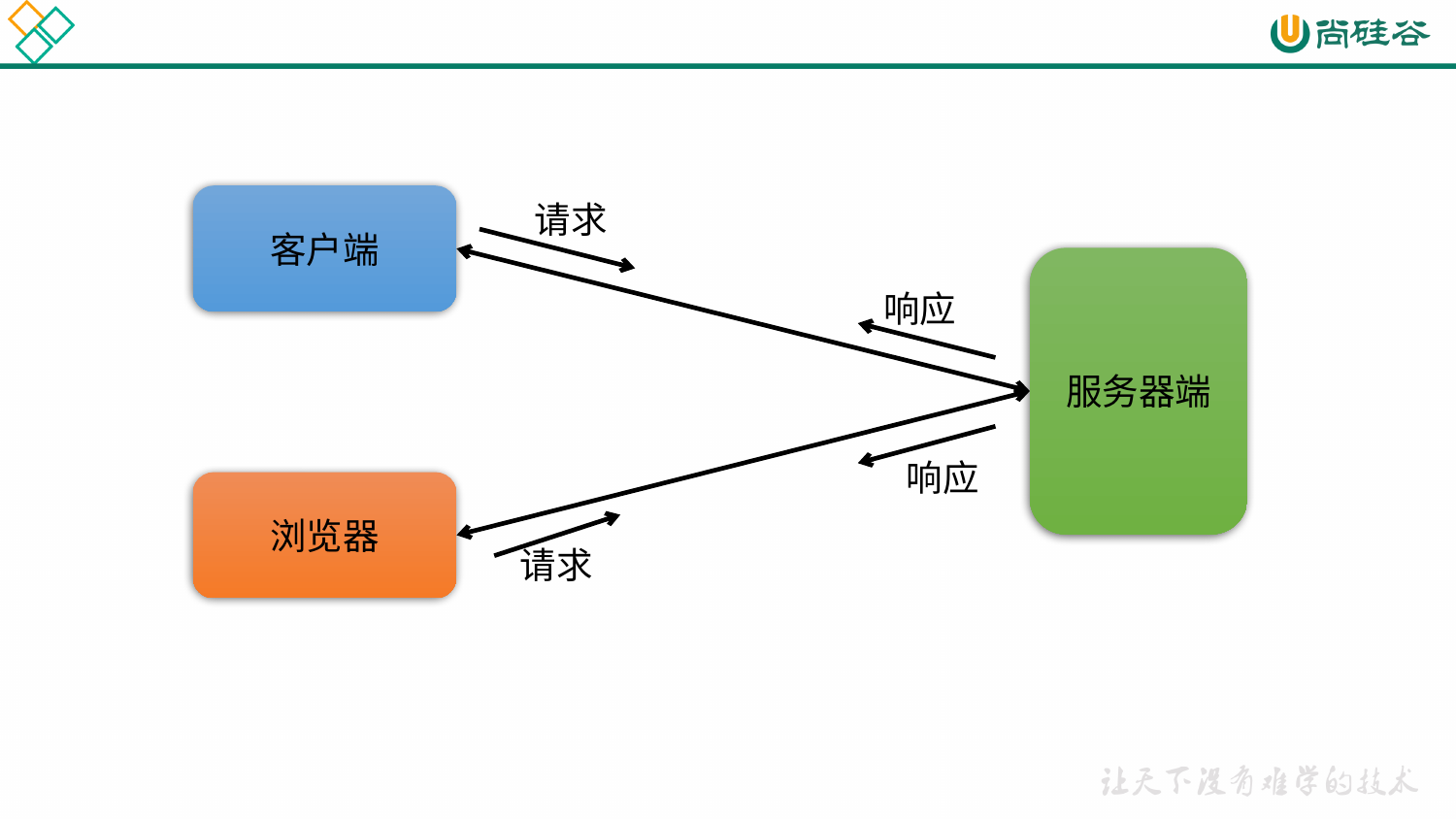

客户端
请求
服务器端
响应
响应
浏览器
请求